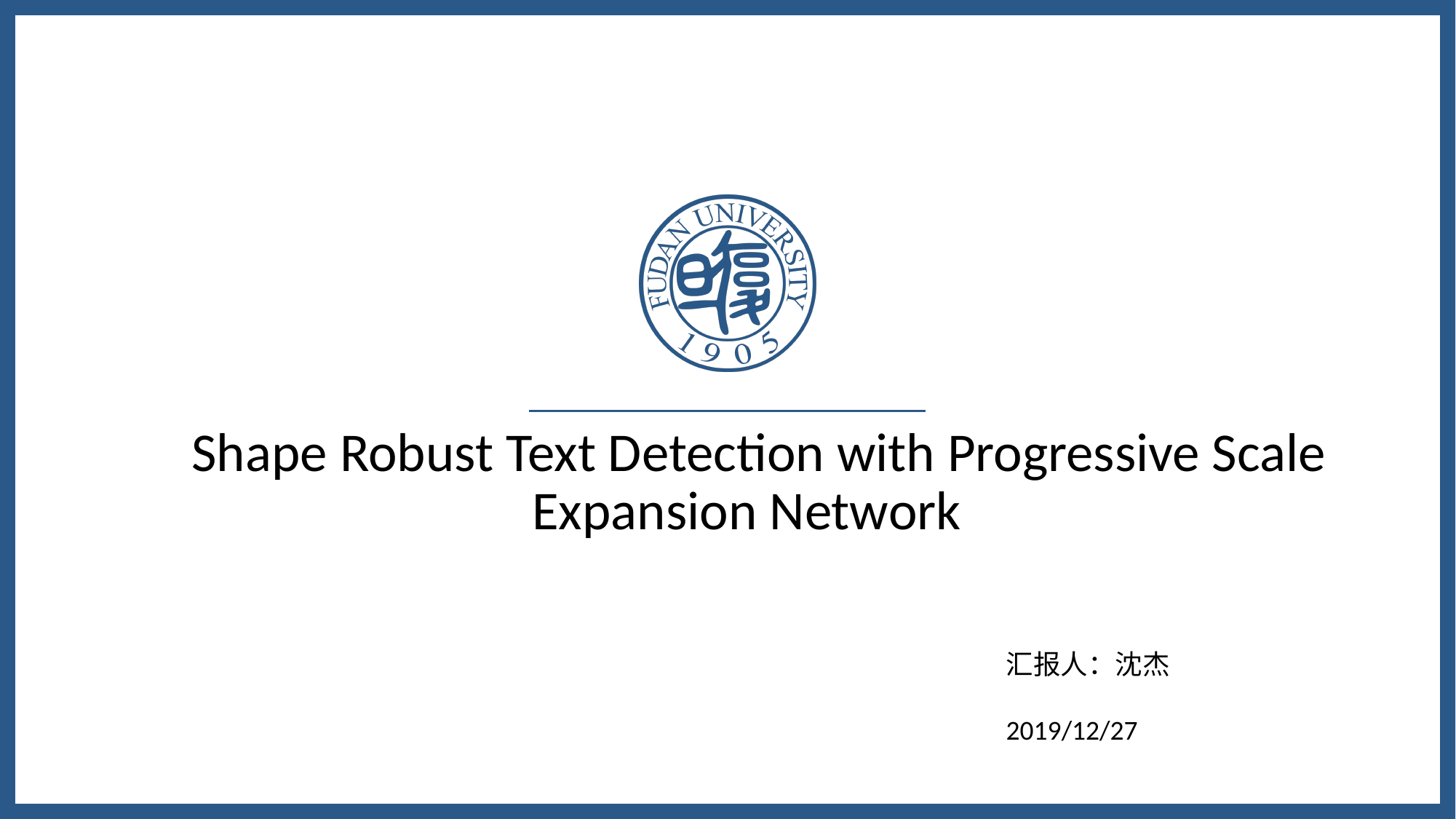

# Shape Robust Text Detection with Progressive Scale Expansion Network
汇报人：沈杰

2019/12/27